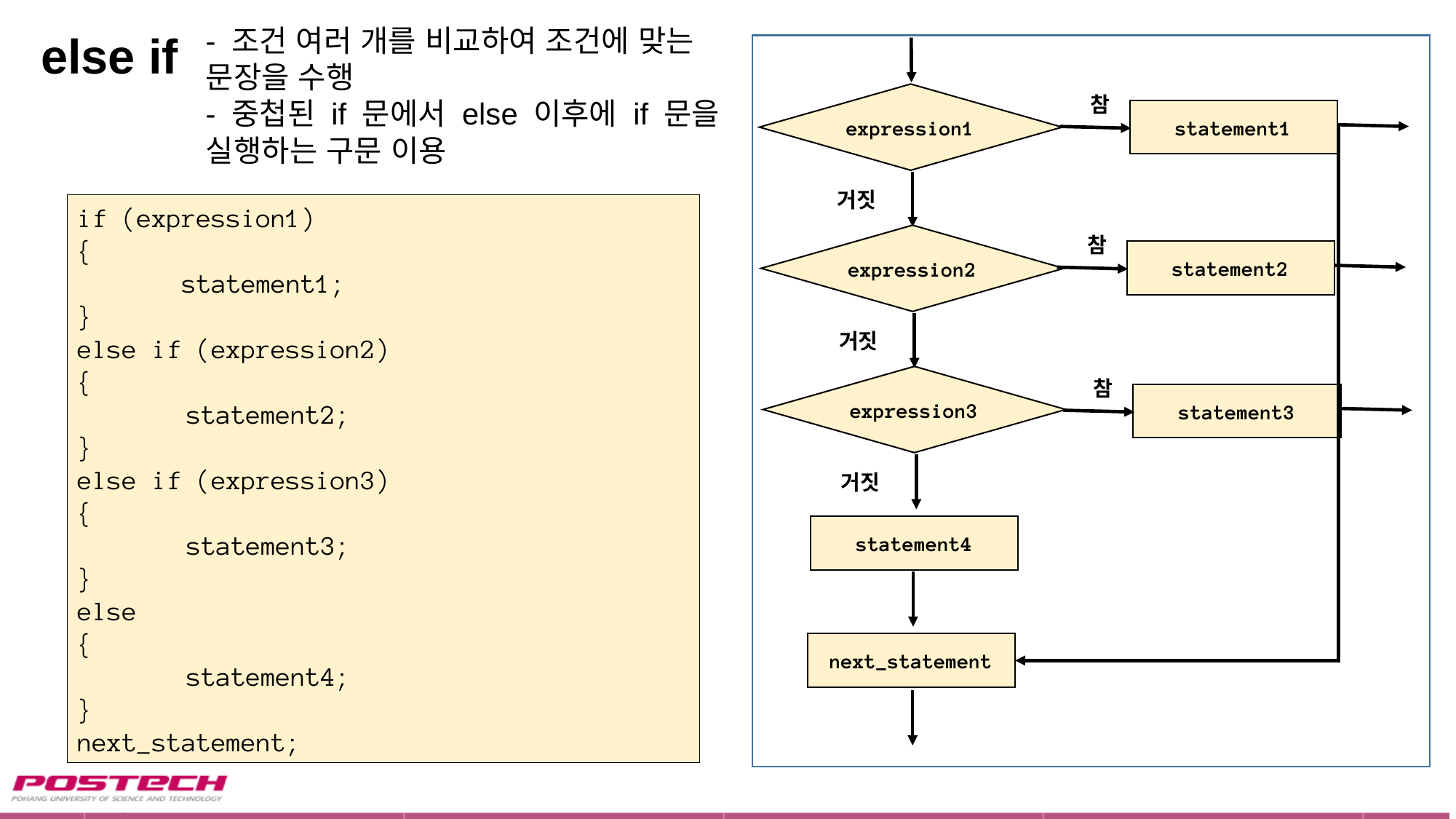

# else if
- 조건 여러 개를 비교하여 조건에 맞는 문장을 수행
- 중첩된 if 문에서 else 이후에 if 문을 실행하는 구문 이용

expression1
참
statement1
거짓
if (expression1)
{
       statement1;
}
else if (expression2)
{
	statement2;
}
else if (expression3)
{
	statement3;
}
else
{
	statement4;
}
next_statement;
expression2
참
statement2
거짓
expression3
참
statement3
거짓
statement4
next_statement